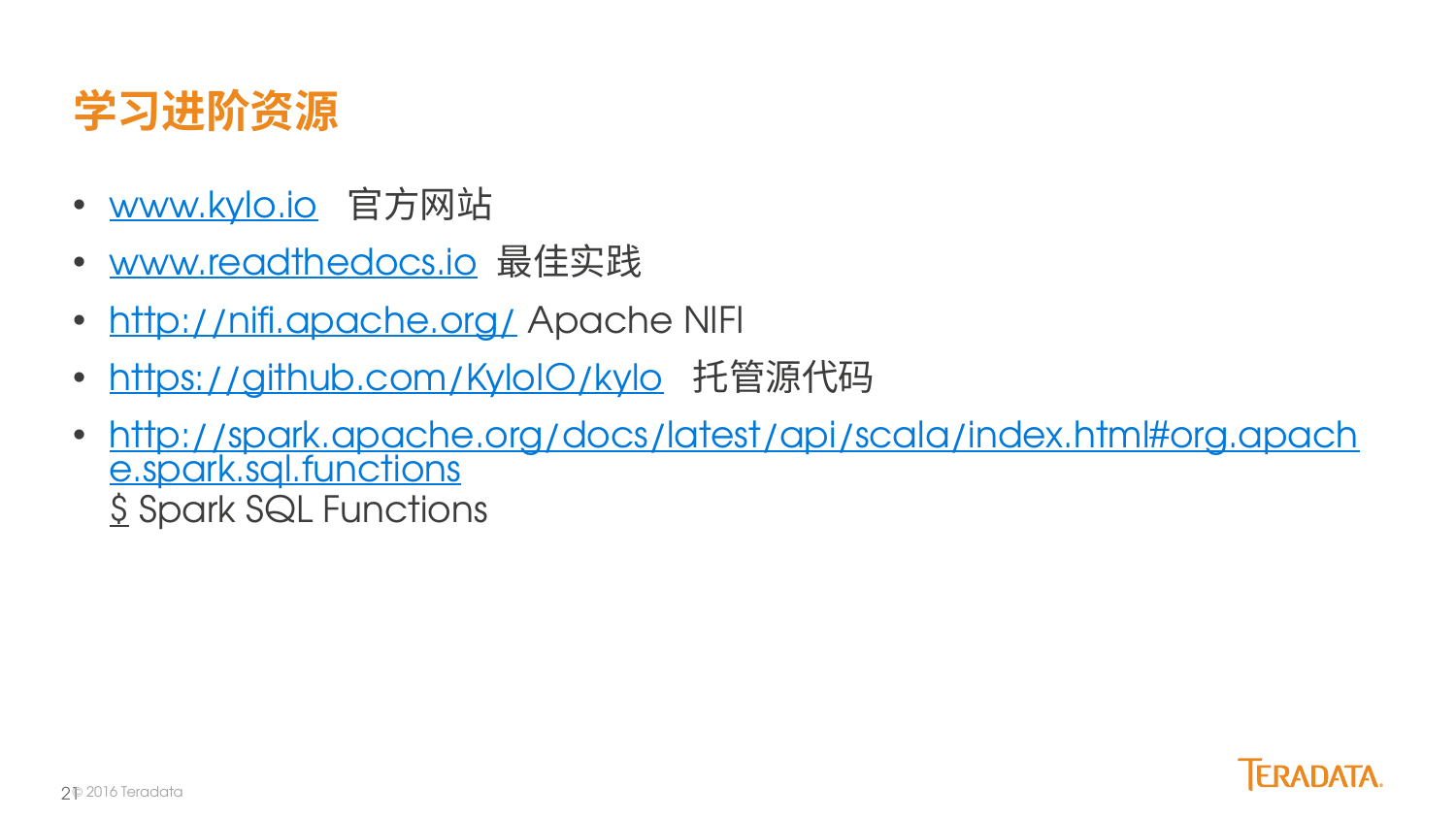

# 学习进阶资源
www.kylo.io  官方网站
www.readthedocs.io 最佳实践
http://nifi.apache.org/ Apache NIFI
https://github.com/KyloIO/kylo  托管源代码
http://spark.apache.org/docs/latest/api/scala/index.html#org.apache.spark.sql.functions$ Spark SQL Functions

© 2016 Teradata